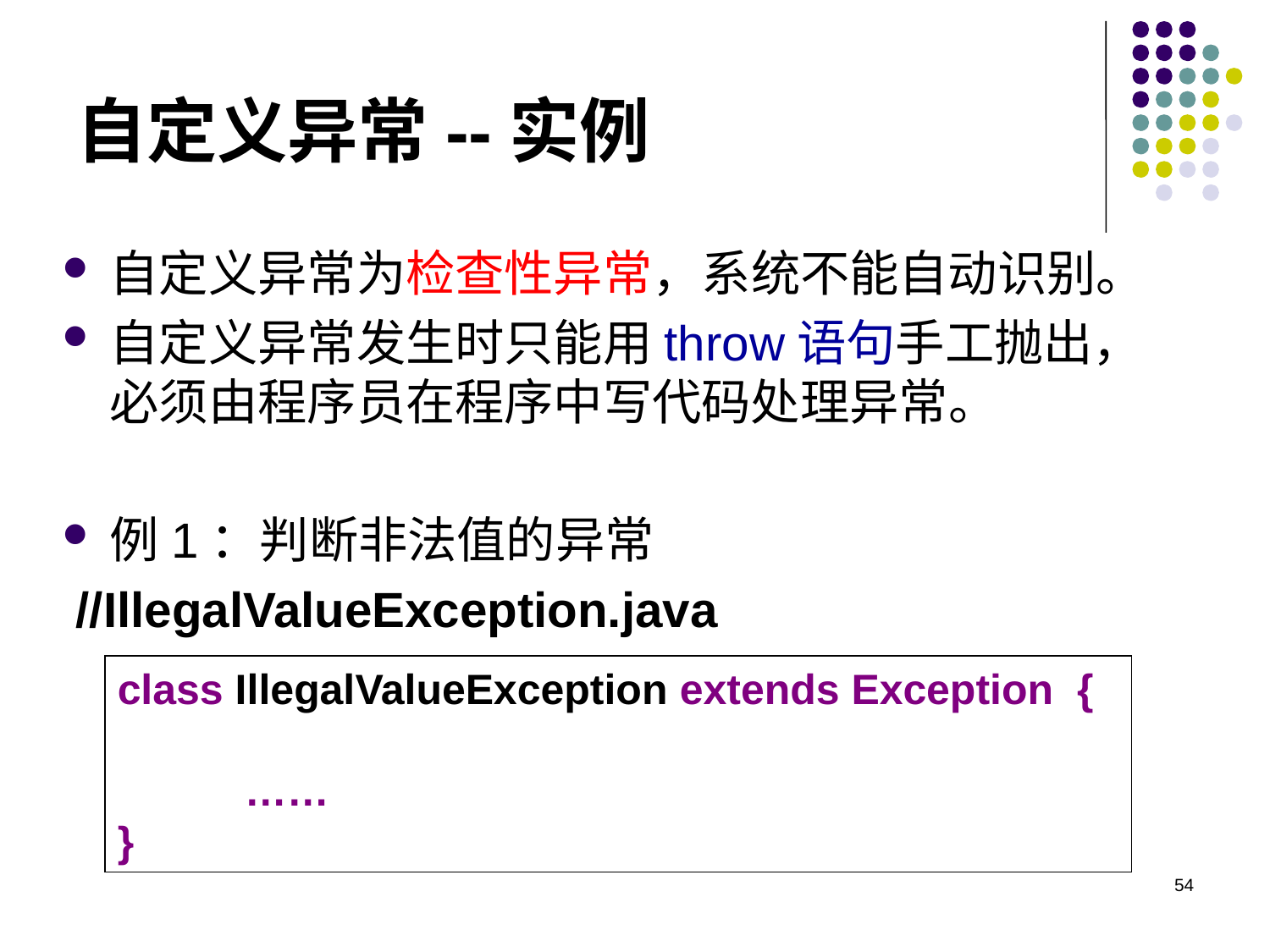

# 自定义异常--实例
自定义异常为检查性异常，系统不能自动识别。
自定义异常发生时只能用throw语句手工抛出，必须由程序员在程序中写代码处理异常。

例1：判断非法值的异常
 //IllegalValueException.java
class IllegalValueException extends Exception  {
	……
}
54